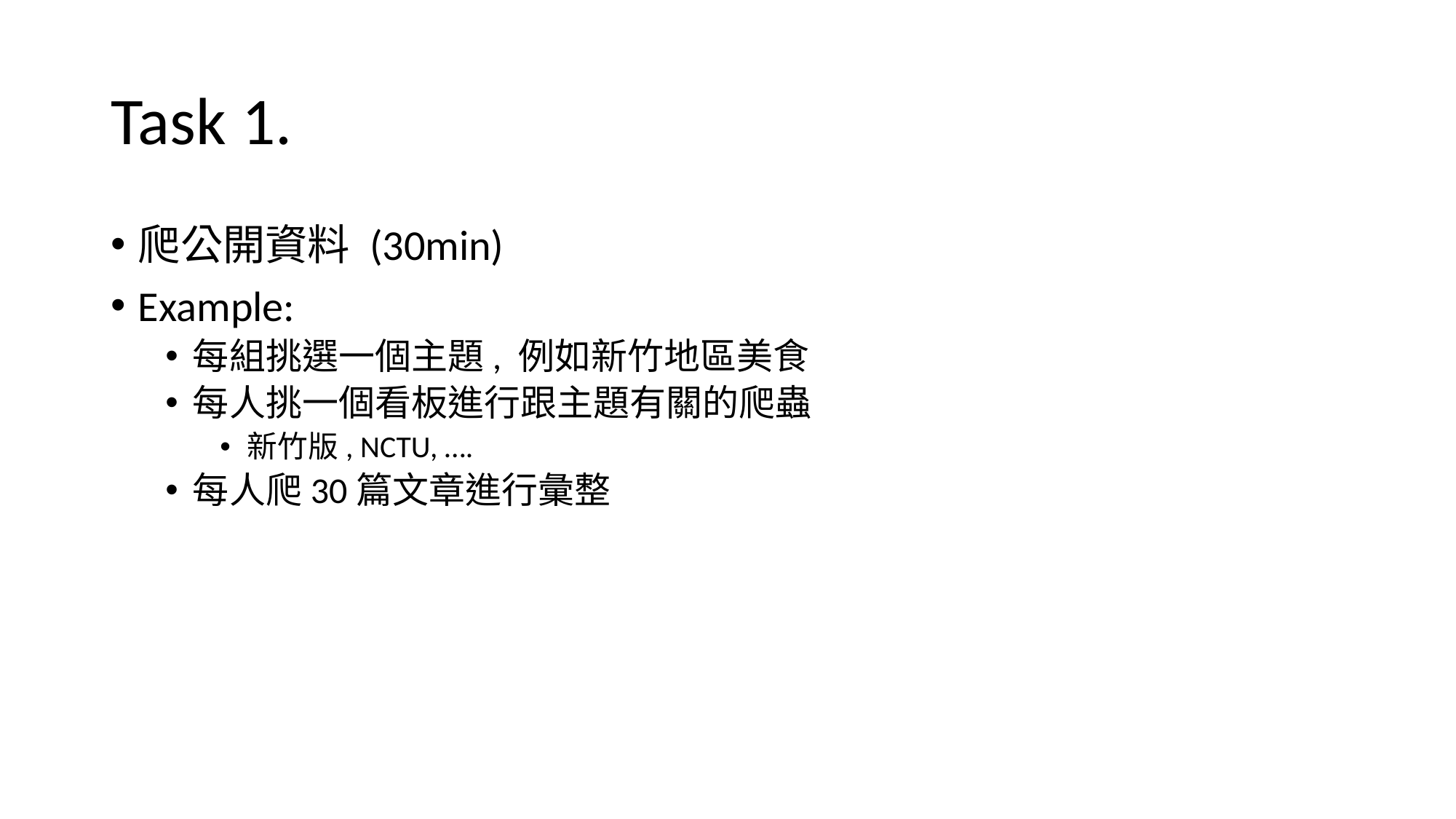

# Task 1.
爬公開資料 (30min)
Example:
每組挑選一個主題, 例如新竹地區美食
每人挑一個看板進行跟主題有關的爬蟲
新竹版, NCTU, ….
每人爬30篇文章進行彙整